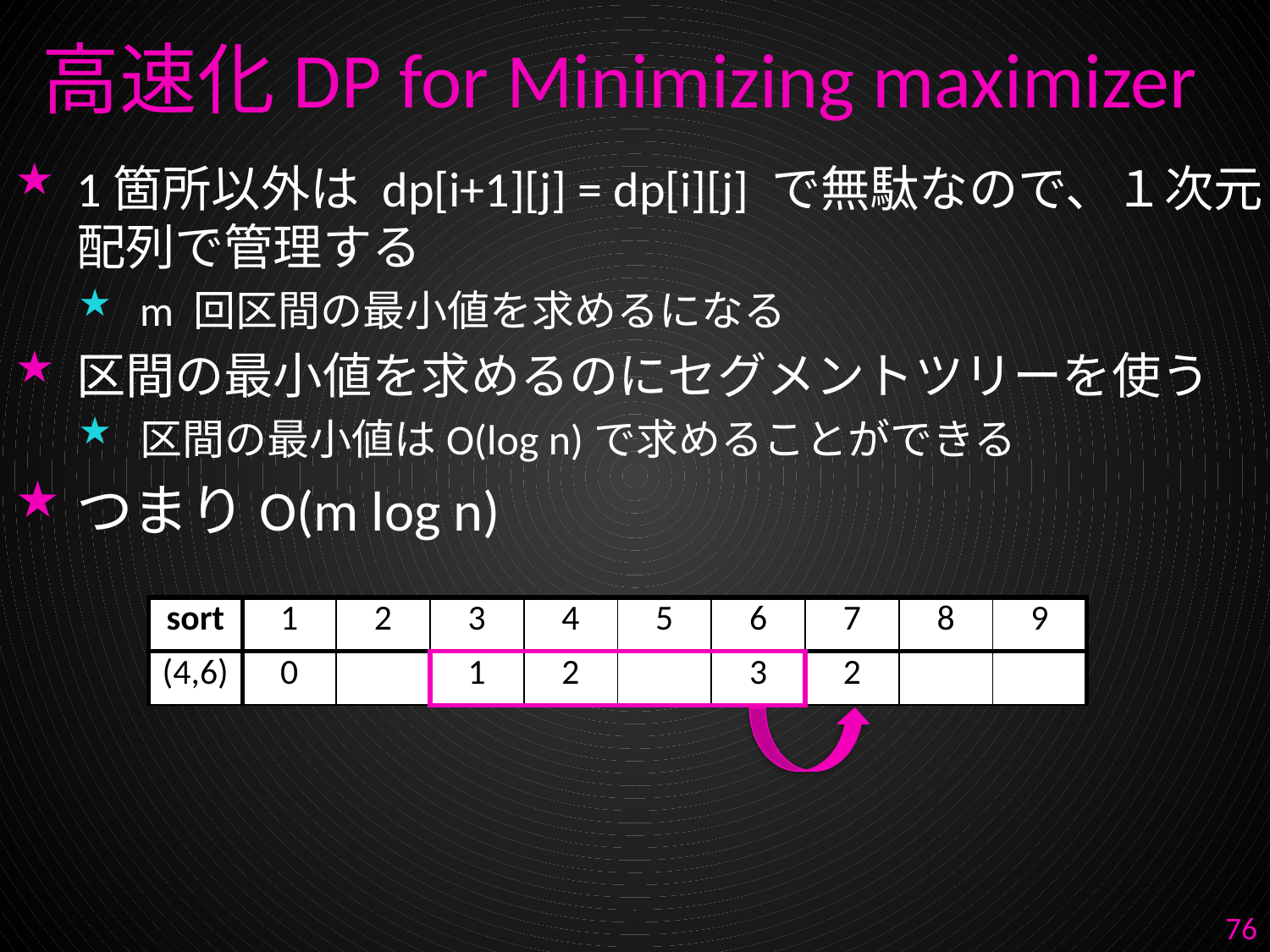

# 高速化DP for Minimizing maximizer
1箇所以外は dp[i+1][j] = dp[i][j] で無駄なので、１次元配列で管理する
m 回区間の最小値を求めるになる
区間の最小値を求めるのにセグメントツリーを使う
区間の最小値はO(log n)で求めることができる
つまりO(m log n)
| sort | 1 | 2 | 3 | 4 | 5 | 6 | 7 | 8 | 9 |
| --- | --- | --- | --- | --- | --- | --- | --- | --- | --- |
| (4,6) | 0 |  | 1 | 2 |  | 3 | 2 |  |  |

76